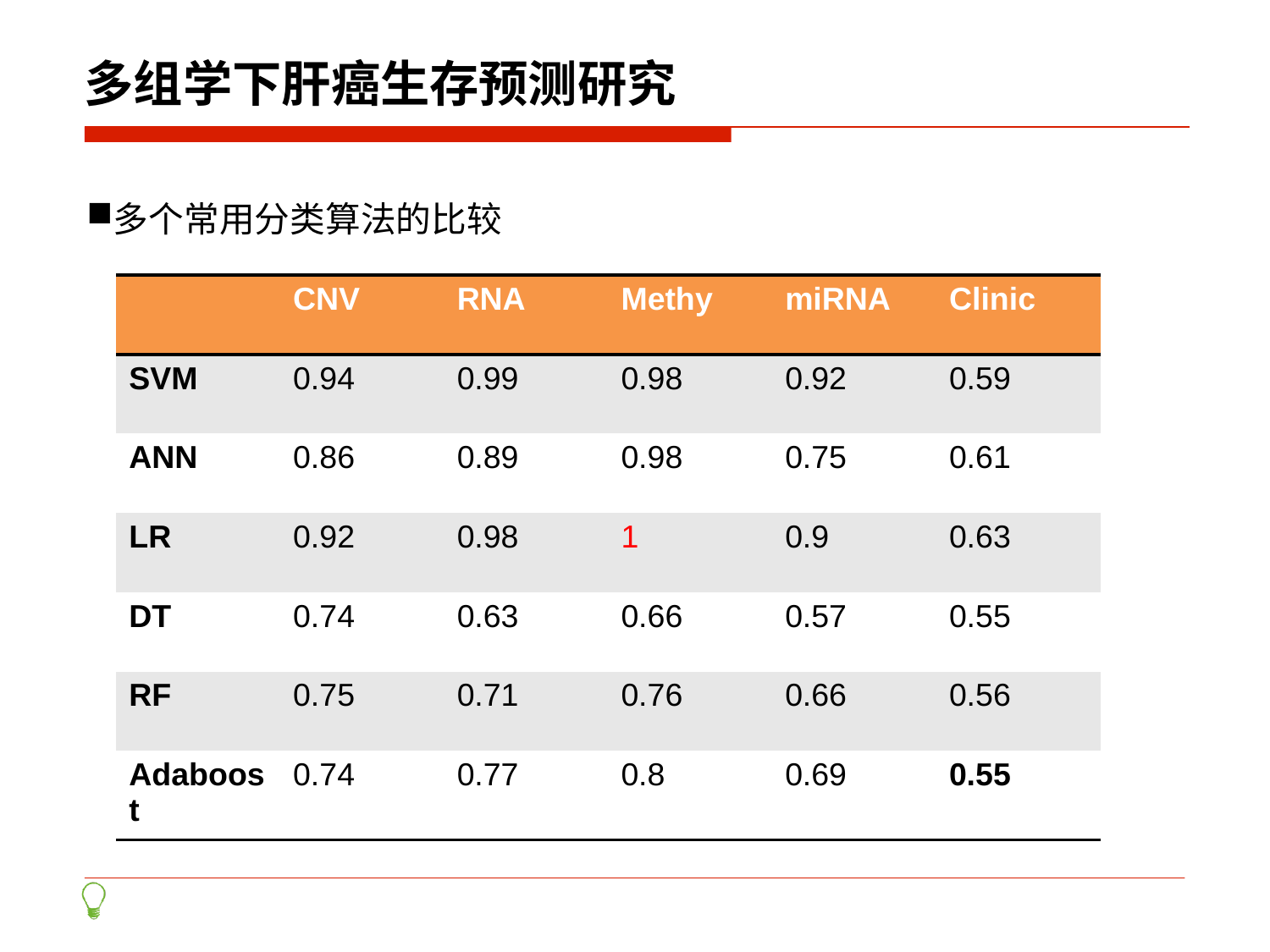

# 多组学下肝癌生存预测研究
多个常用分类算法的比较
|  | CNV | RNA | Methy | miRNA | Clinic |
| --- | --- | --- | --- | --- | --- |
| SVM | 0.94 | 0.99 | 0.98 | 0.92 | 0.59 |
| ANN | 0.86 | 0.89 | 0.98 | 0.75 | 0.61 |
| LR | 0.92 | 0.98 | 1 | 0.9 | 0.63 |
| DT | 0.74 | 0.63 | 0.66 | 0.57 | 0.55 |
| RF | 0.75 | 0.71 | 0.76 | 0.66 | 0.56 |
| Adaboost | 0.74 | 0.77 | 0.8 | 0.69 | 0.55 |